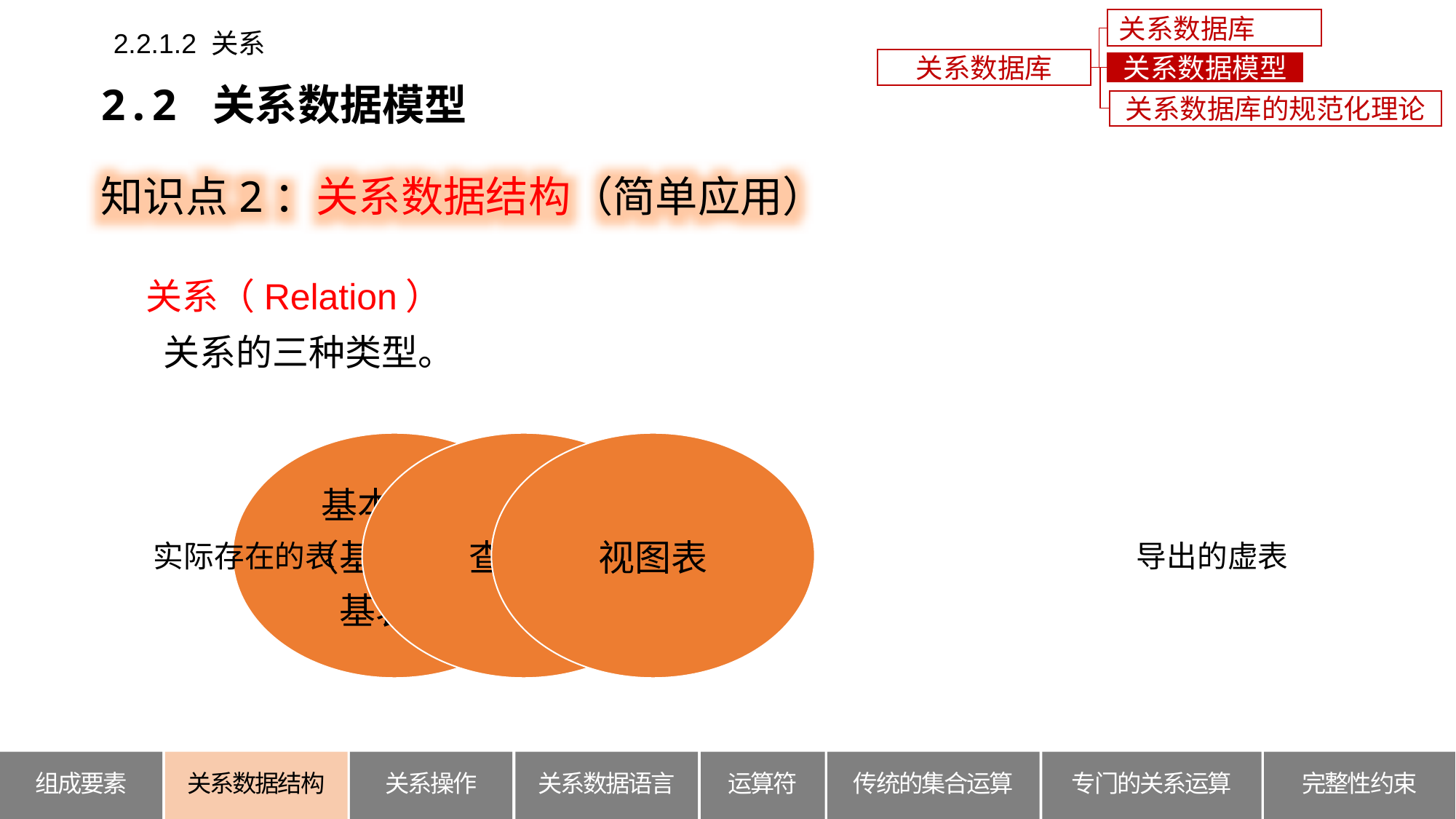

关系数据库概述
2.2.1.2 关系
关系数据库
关系数据模型
2.2 关系数据模型
关系数据库的规范化理论
知识点2：关系数据结构（简单应用）
关系（Relation）
 关系的三种类型。
基本关系
查询表
视图表
实际存在的表
导出的虚表
关系数据结构
组成要素
关系操作
关系数据语言
运算符
传统的集合运算
专门的关系运算
完整性约束